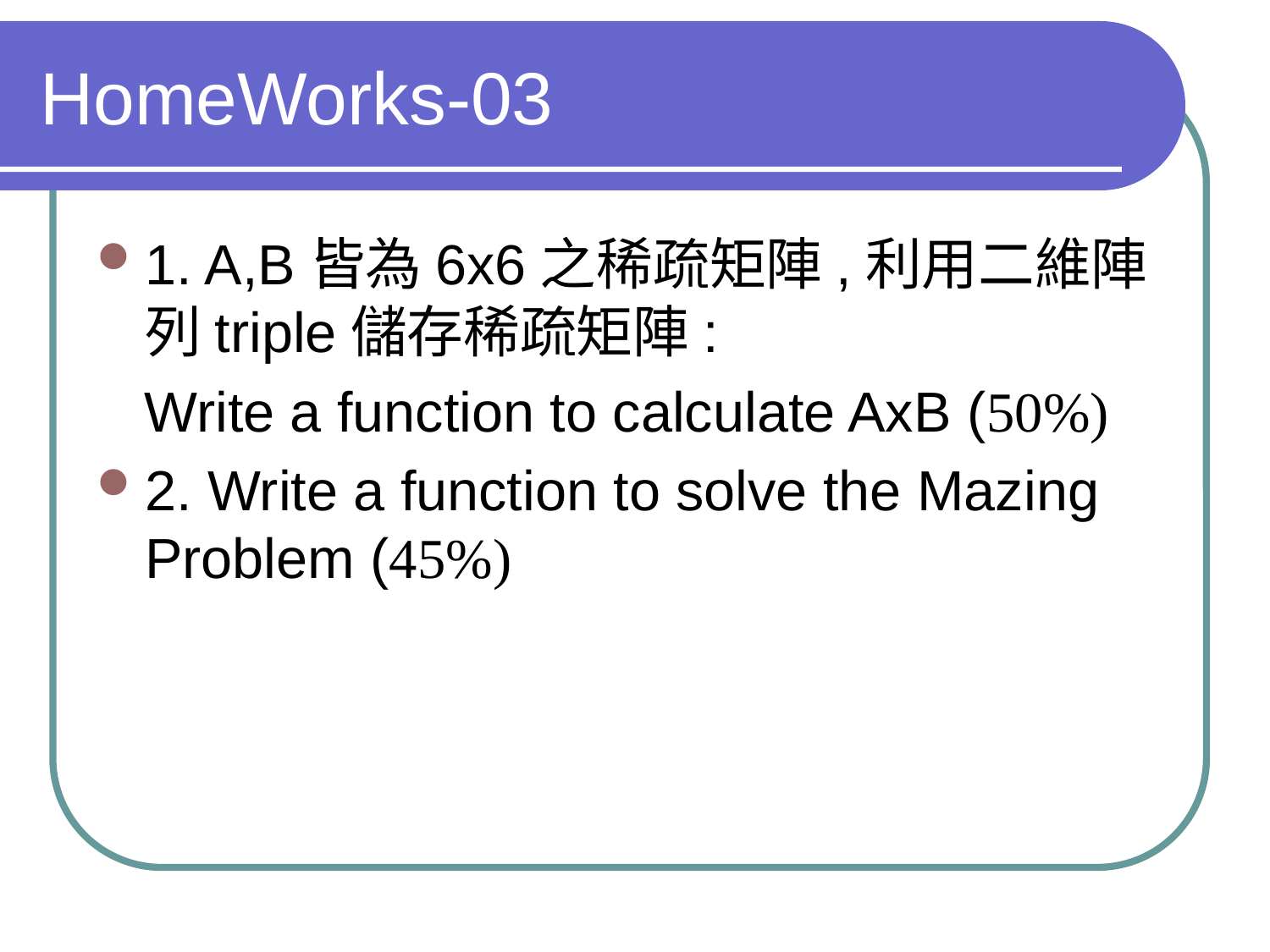

# HomeWorks-03
1. A,B皆為6x6之稀疏矩陣,利用二維陣列triple儲存稀疏矩陣:
   Write a function to calculate AxB (50%)
2. Write a function to solve the Mazing Problem (45%)